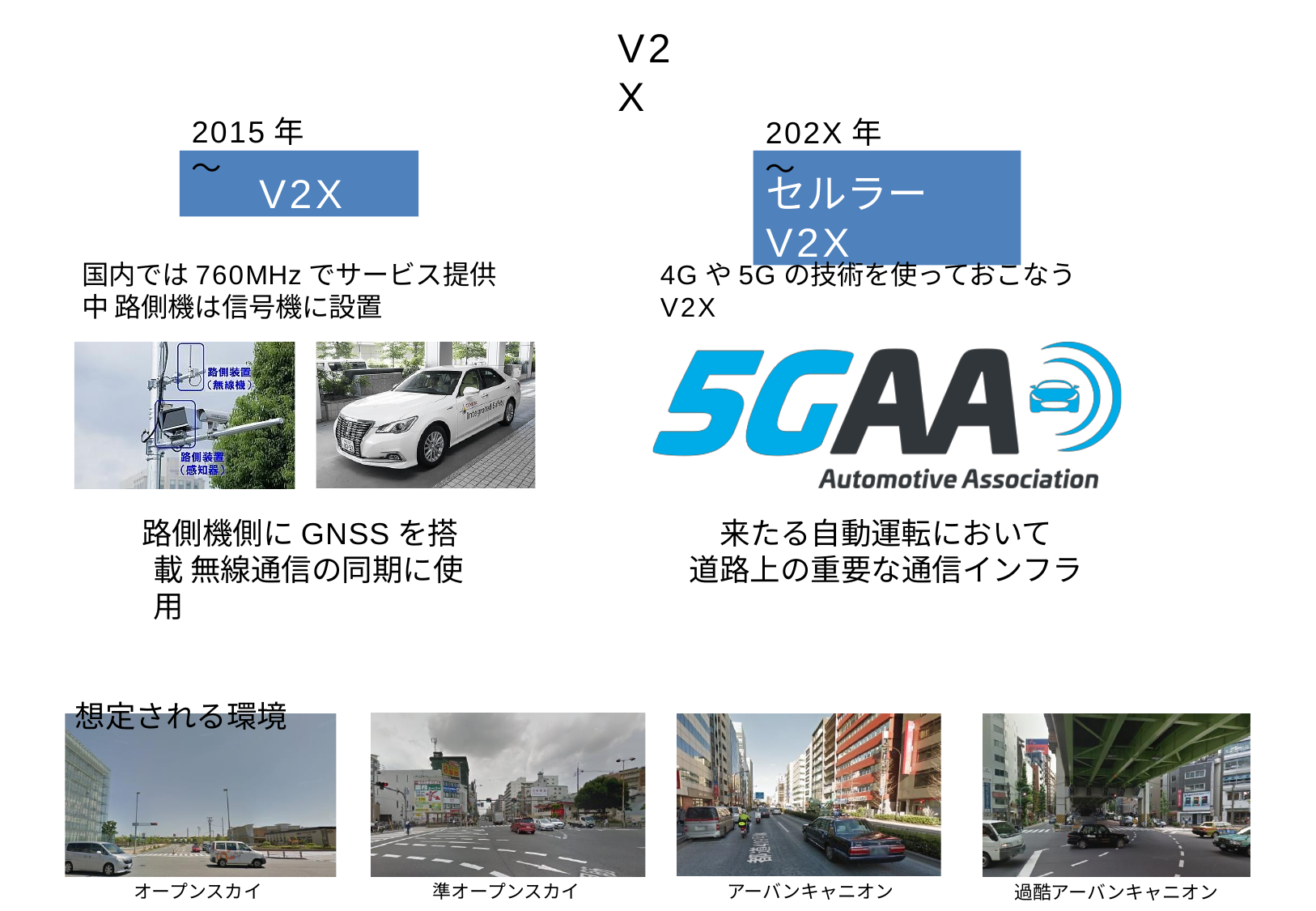

V2X
2015年～
# 202X年～
V2X
セルラーV2X
国内では760MHzでサービス提供中 路側機は信号機に設置
4Gや5Gの技術を使っておこなうV2X

来たる自動運転において
道路上の重要な通信インフラ
路側機側にGNSSを搭載 無線通信の同期に使用

想定される環境

オープンスカイ
準オープンスカイ
アーバンキャニオン
過酷アーバンキャニオン